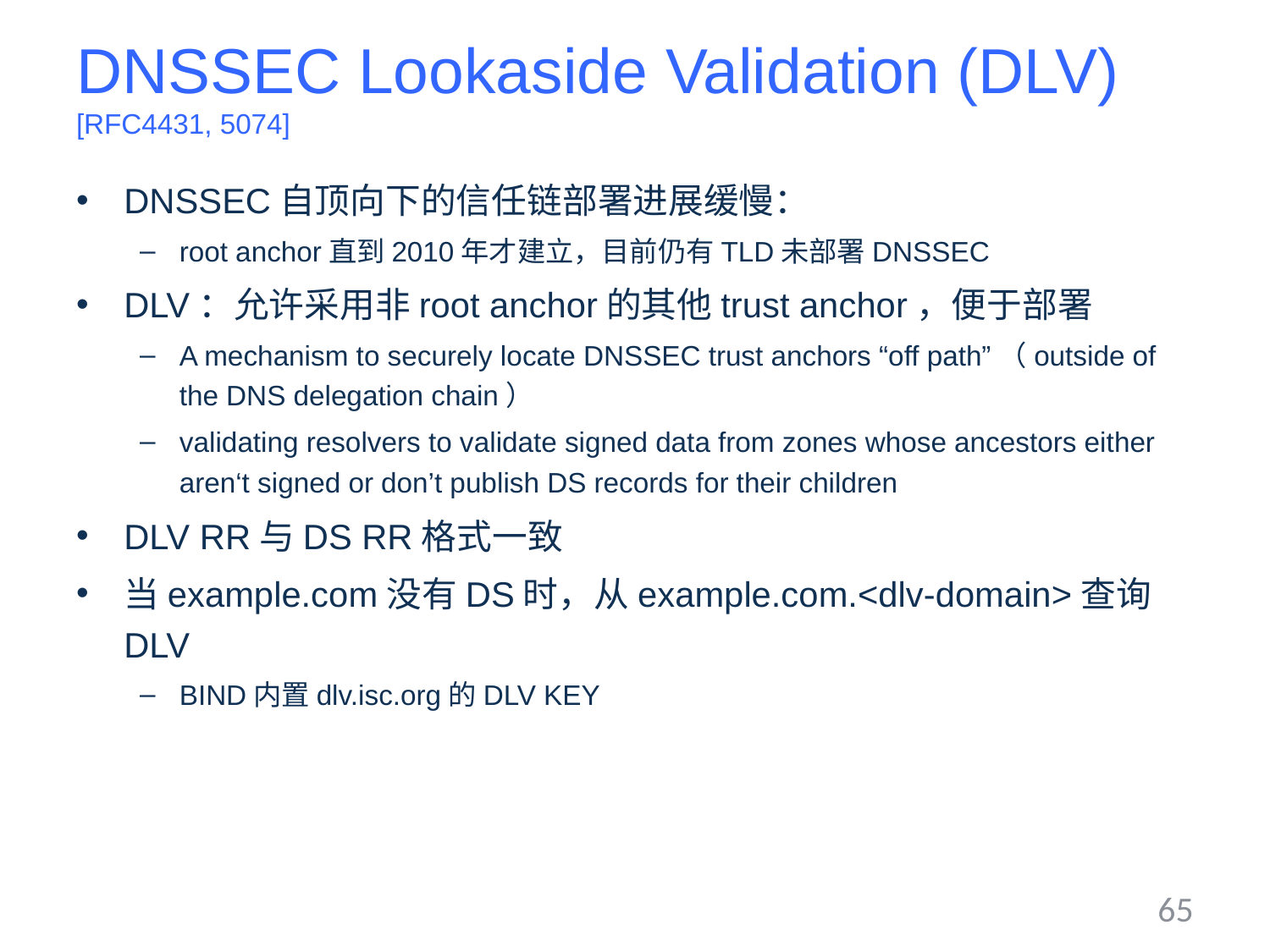

# DNSSEC Lookaside Validation (DLV) [RFC4431, 5074]
DNSSEC自顶向下的信任链部署进展缓慢：
root anchor直到2010年才建立，目前仍有TLD未部署DNSSEC
DLV：允许采用非root anchor的其他trust anchor，便于部署
A mechanism to securely locate DNSSEC trust anchors “off path”（outside of the DNS delegation chain）
validating resolvers to validate signed data from zones whose ancestors either aren‘t signed or don’t publish DS records for their children
DLV RR与DS RR格式一致
当example.com没有DS时，从example.com.<dlv-domain>查询DLV
BIND内置dlv.isc.org的DLV KEY
65